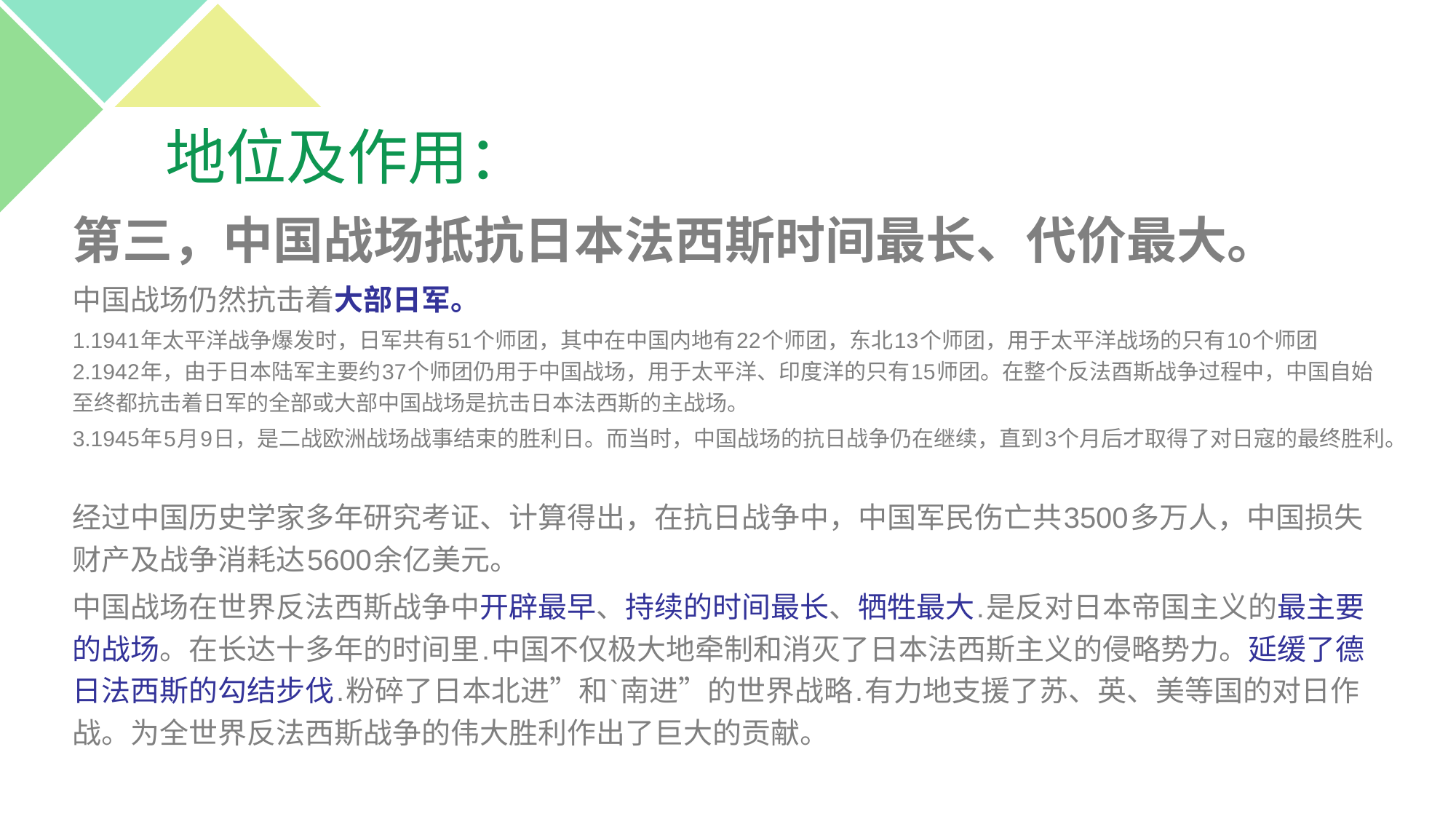

# 地位及作用：
第三，中国战场抵抗日本法西斯时间最长、代价最大。
中国战场仍然抗击着大部日军。
1.1941年太平洋战争爆发时，日军共有51个师团，其中在中国内地有22个师团，东北13个师团，用于太平洋战场的只有10个师团2.1942年，由于日本陆军主要约37个师团仍用于中国战场，用于太平洋、印度洋的只有15师团。在整个反法酉斯战争过程中，中国自始至终都抗击着日军的全部或大部中国战场是抗击日本法西斯的主战场。
3.1945年5月9日，是二战欧洲战场战事结束的胜利日。而当时，中国战场的抗日战争仍在继续，直到3个月后才取得了对日寇的最终胜利。

经过中国历史学家多年研究考证、计算得出，在抗日战争中，中国军民伤亡共3500多万人，中国损失财产及战争消耗达5600余亿美元。
中国战场在世界反法西斯战争中开辟最早、持续的时间最长、牺牲最大.是反对日本帝国主义的最主要的战场。在长达十多年的时间里.中国不仅极大地牵制和消灭了日本法西斯主义的侵略势力。延缓了德日法西斯的勾结步伐.粉碎了日本北进”和`南进”的世界战略.有力地支援了苏、英、美等国的对日作战。为全世界反法西斯战争的伟大胜利作出了巨大的贡献。